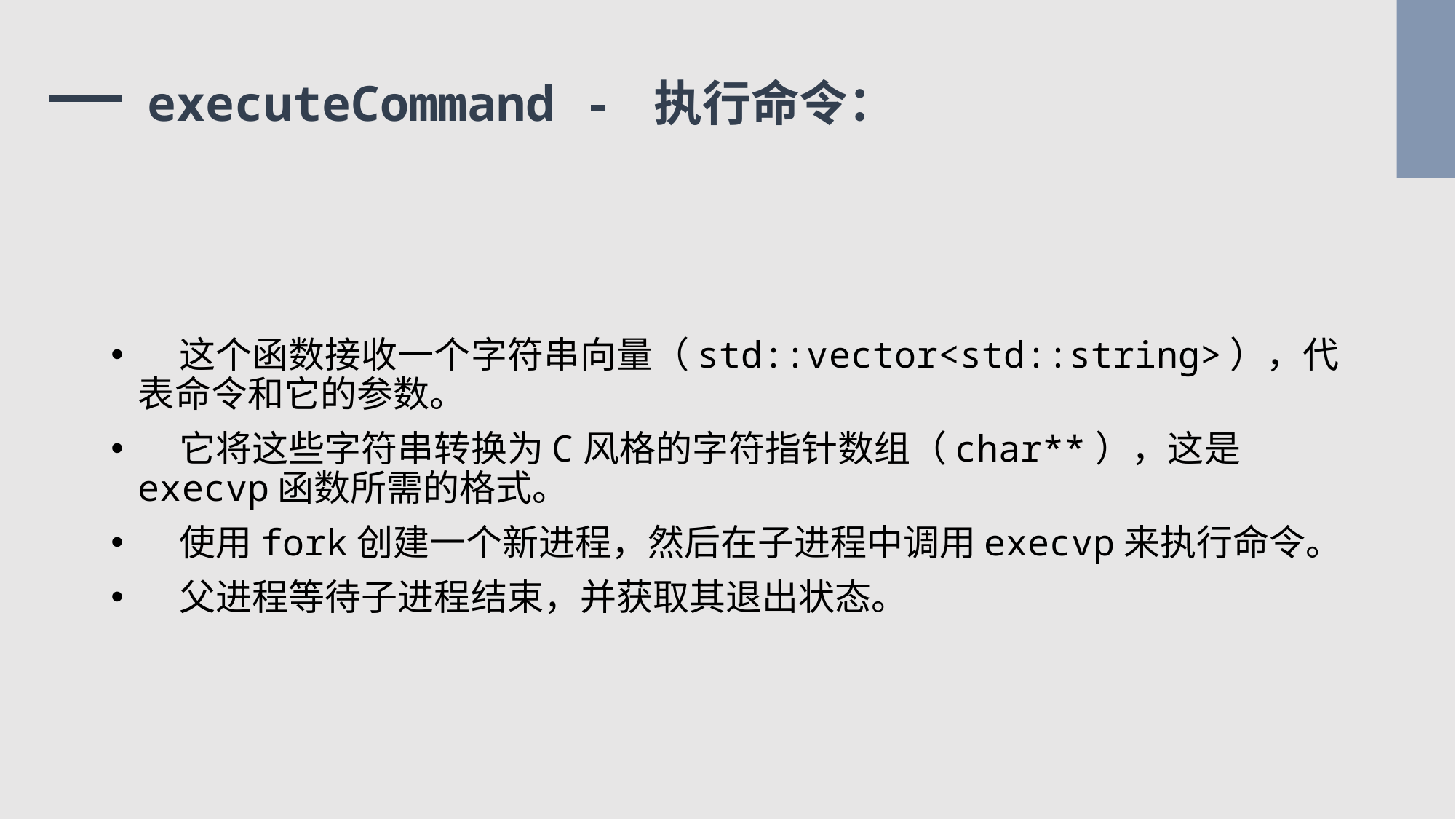

# executeCommand - 执行命令：

    这个函数接收一个字符串向量（std::vector<std::string>），代表命令和它的参数。
    它将这些字符串转换为C风格的字符指针数组（char**），这是execvp函数所需的格式。
    使用fork创建一个新进程，然后在子进程中调用execvp来执行命令。
    父进程等待子进程结束，并获取其退出状态。